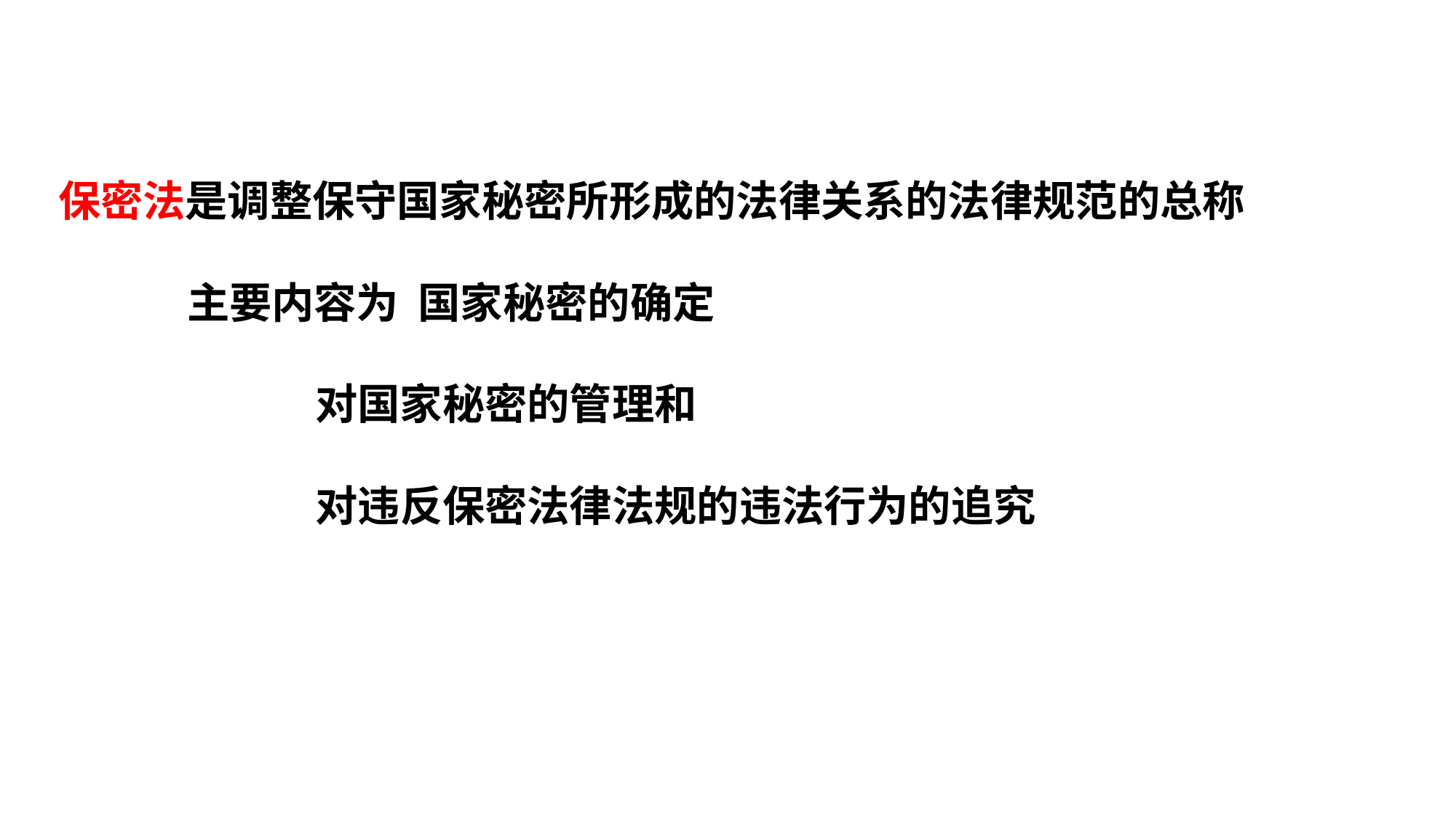

保密法是调整保守国家秘密所形成的法律关系的法律规范的总称
	 主要内容为  国家秘密的确定
                  	   对国家秘密的管理和
                  	   对违反保密法律法规的违法行为的追究